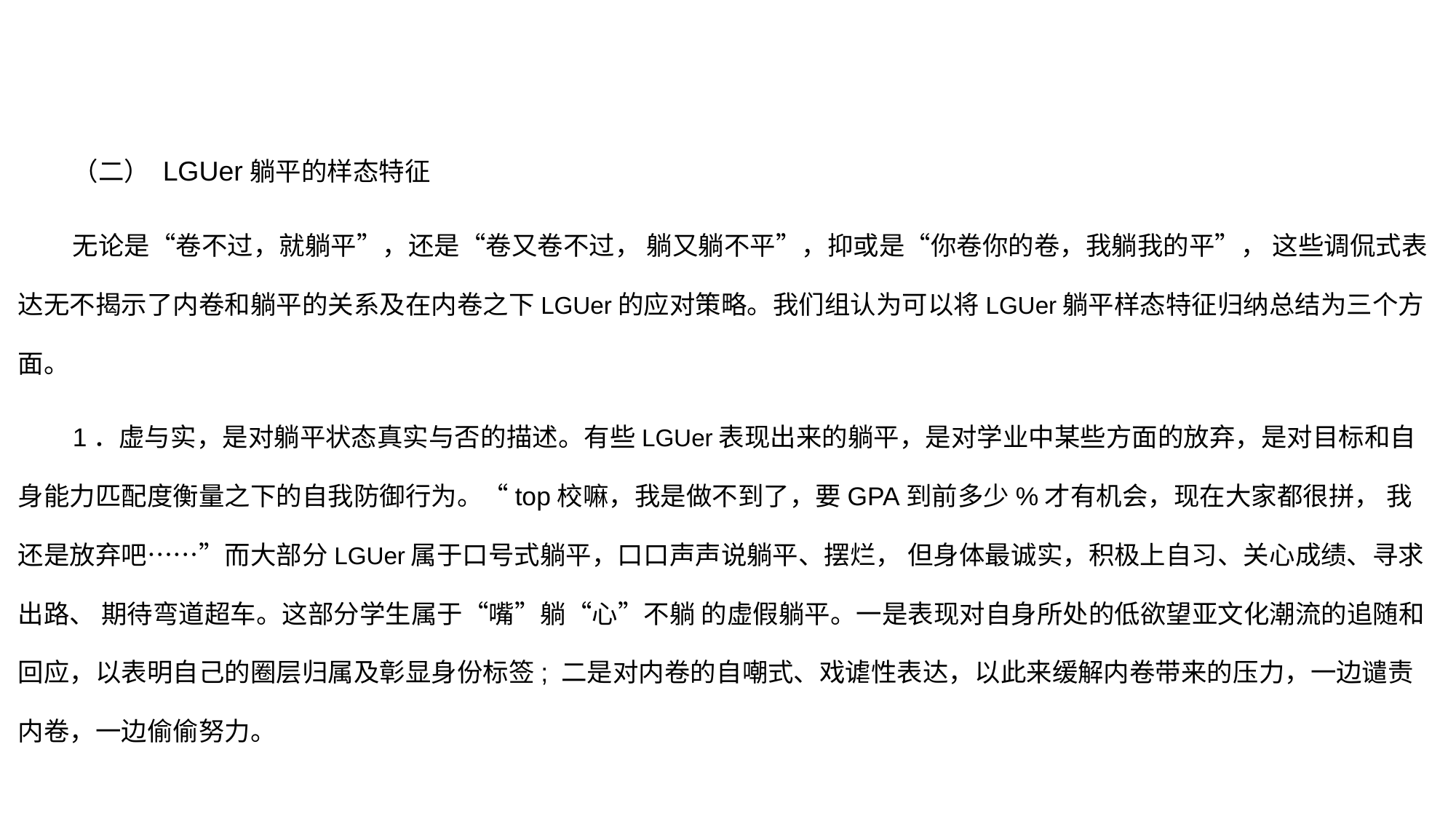

（二） LGUer躺平的样态特征
无论是“卷不过，就躺平”，还是“卷又卷不过， 躺又躺不平”，抑或是“你卷你的卷，我躺我的平”， 这些调侃式表达无不揭示了内卷和躺平的关系及在内卷之下LGUer的应对策略。我们组认为可以将LGUer躺平样态特征归纳总结为三个方面。
1．虚与实，是对躺平状态真实与否的描述。有些LGUer表现出来的躺平，是对学业中某些方面的放弃，是对目标和自身能力匹配度衡量之下的自我防御行为。“top校嘛，我是做不到了，要GPA到前多少%才有机会，现在大家都很拼， 我还是放弃吧……”而大部分LGUer属于口号式躺平，口口声声说躺平、摆烂， 但身体最诚实，积极上自习、关心成绩、寻求出路、 期待弯道超车。这部分学生属于“嘴”躺“心”不躺 的虚假躺平。一是表现对自身所处的低欲望亚文化潮流的追随和回应，以表明自己的圈层归属及彰显身份标签; 二是对内卷的自嘲式、戏谑性表达，以此来缓解内卷带来的压力，一边谴责内卷，一边偷偷努力。